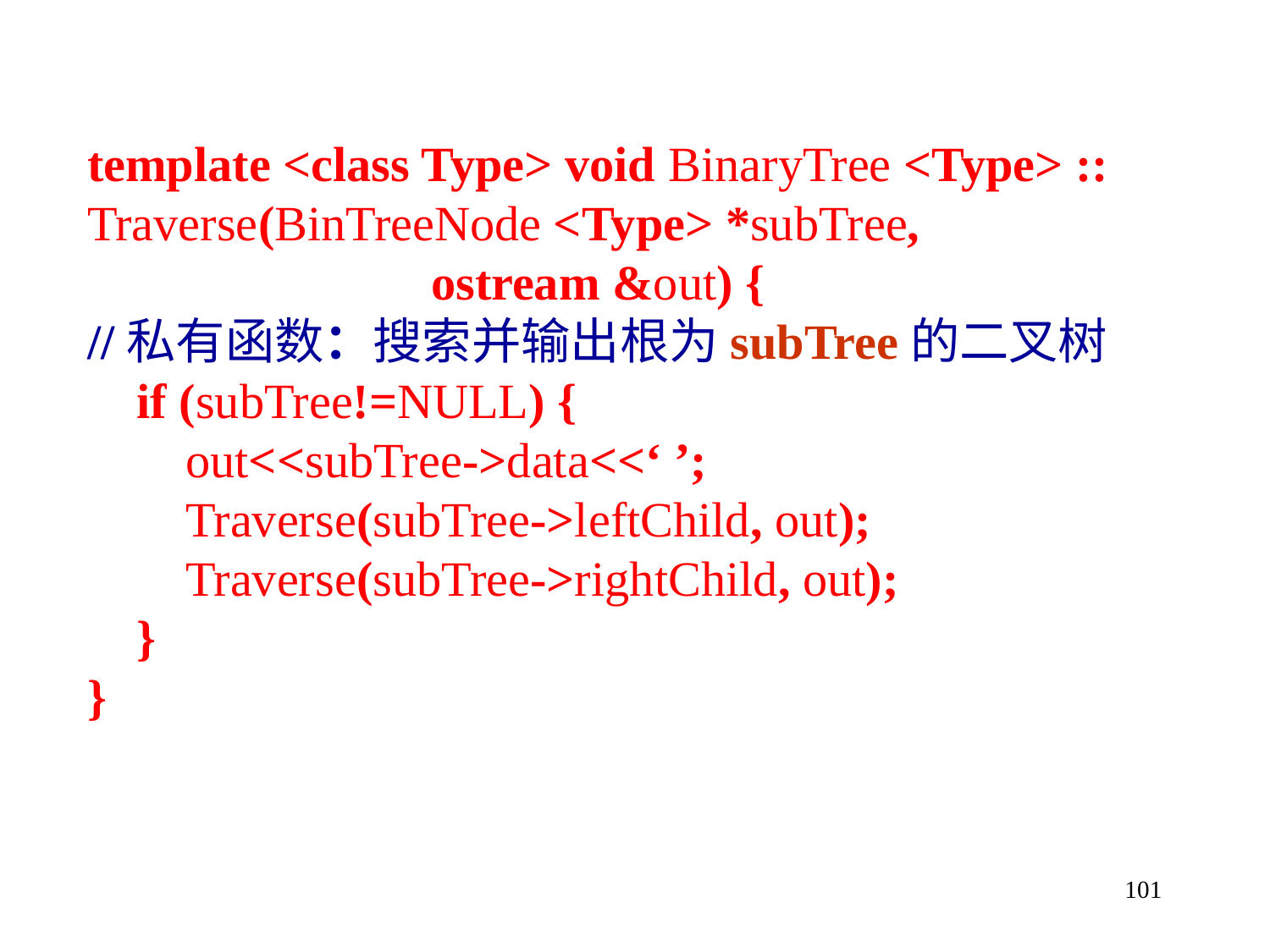

template <class Type> void BinaryTree <Type> ::
Traverse(BinTreeNode <Type> *subTree,
                            ostream &out) {
//私有函数：搜索并输出根为subTree的二叉树
    if (subTree!=NULL) {
        out<<subTree->data<<‘ ’;
        Traverse(subTree->leftChild, out);
        Traverse(subTree->rightChild, out);
    }
}
101